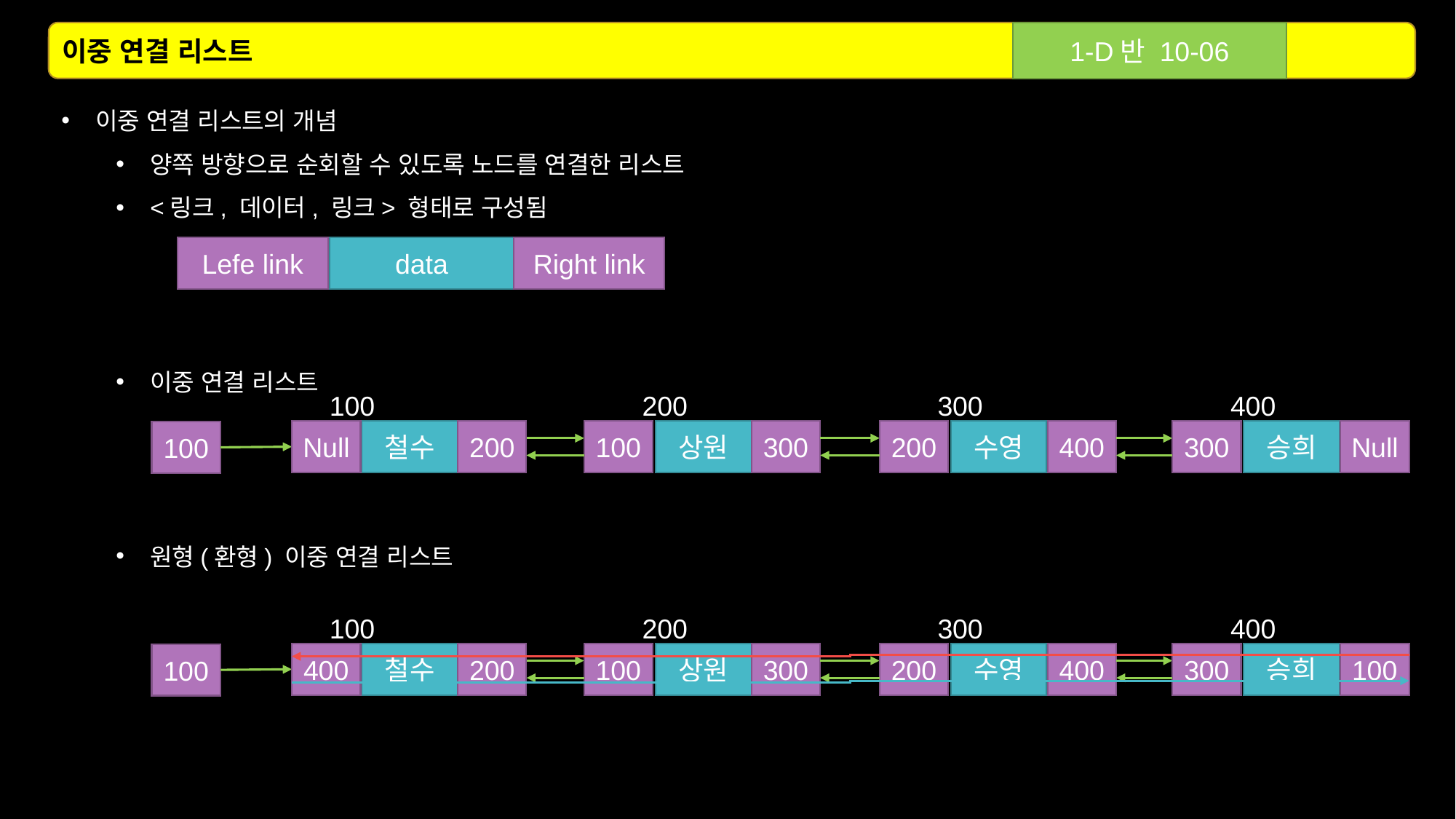

이중 연결 리스트
1-D반 10-06
이중 연결 리스트의 개념
양쪽 방향으로 순회할 수 있도록 노드를 연결한 리스트
<링크, 데이터, 링크> 형태로 구성됨

이중 연결 리스트

원형(환형) 이중 연결 리스트

Lefe link
data
Right link
100
200
300
400
Null
철수
200
100
상원
300
200
수영
400
300
승희
Null
100
100
200
300
400
400
철수
200
100
상원
300
200
수영
400
300
승희
100
100